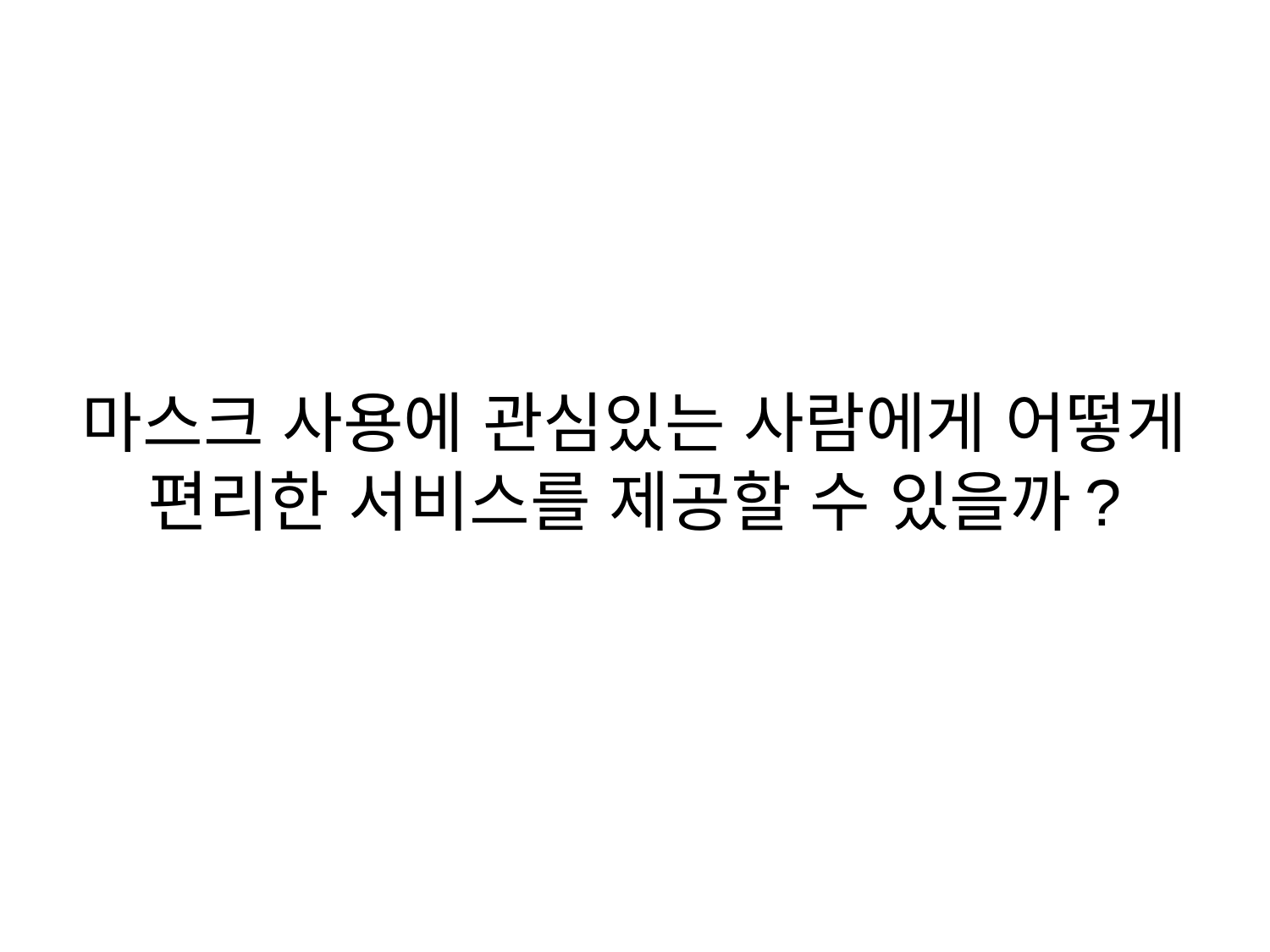

# 마스크 사용에 관심있는 사람에게 어떻게 편리한 서비스를 제공할 수 있을까?